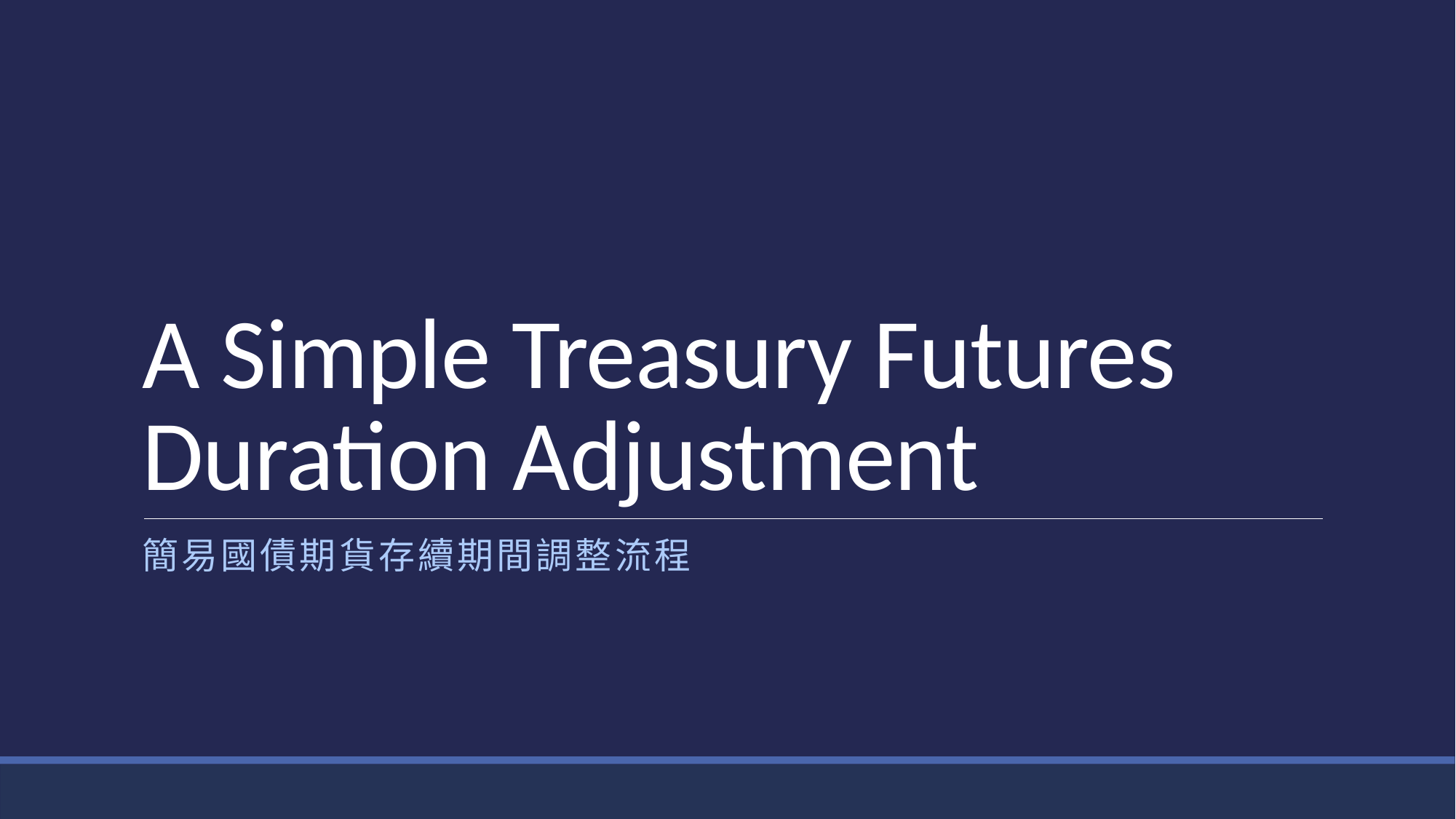

# A Simple Treasury Futures Duration Adjustment
簡易國債期貨存續期間調整流程